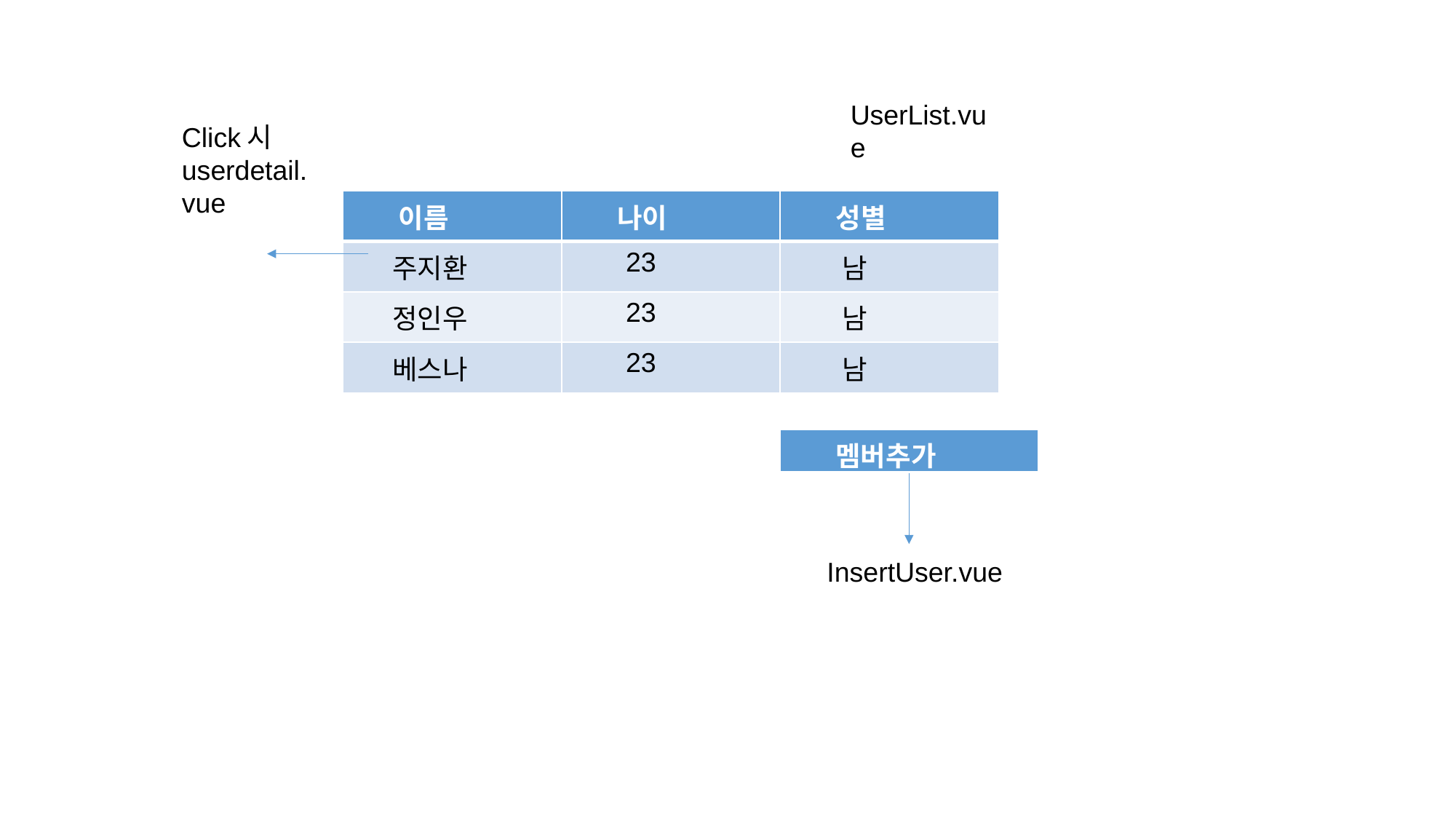

UserList.vue
Click시 userdetail.vue
| 이름 | 나이 | 성별 |
| --- | --- | --- |
| 주지환 | 23 | 남 |
| 정인우 | 23 | 남 |
| 베스나 | 23 | 남 |
| 멤버추가 |
| --- |
InsertUser.vue